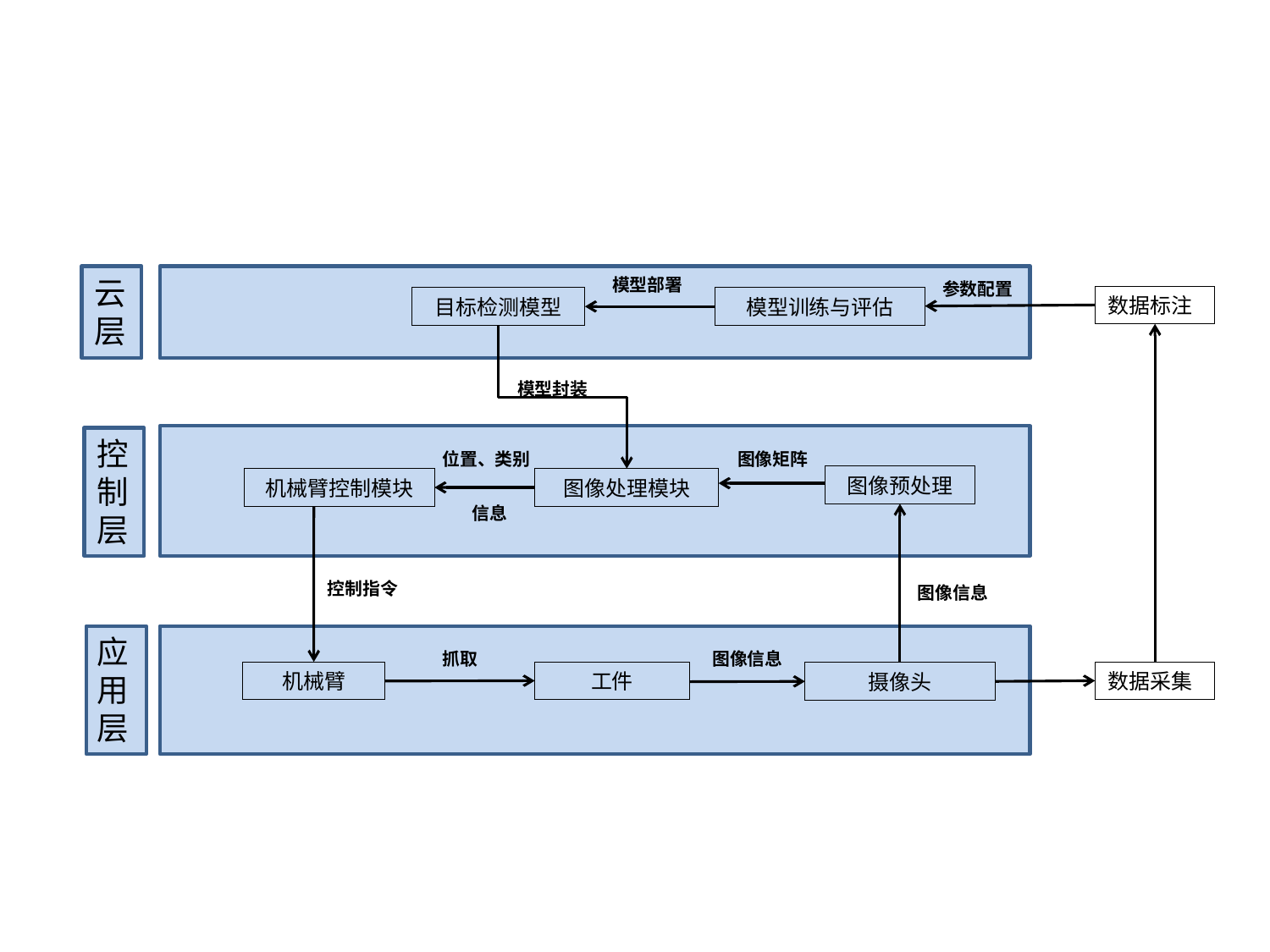

云层
模型部署
参数配置
数据标注
目标检测模型
模型训练与评估
模型封装

控制层
位置、类别
图像矩阵
图像预处理
机械臂控制模块
图像处理模块
信息
控制指令
图像信息

应用层

抓取
图像信息
机械臂
工件
数据采集
摄像头